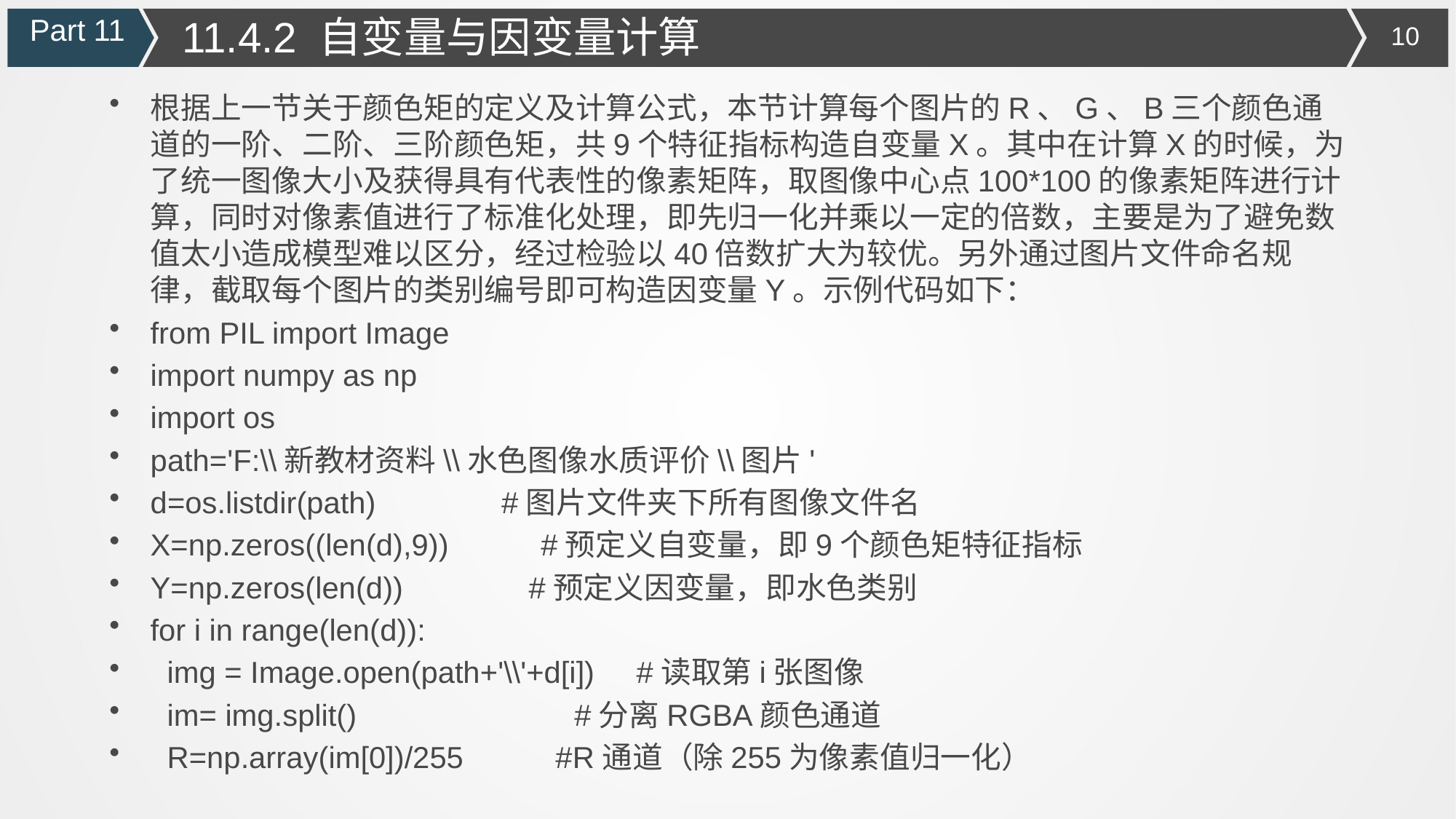

11.4.2 自变量与因变量计算
Part 11
根据上一节关于颜色矩的定义及计算公式，本节计算每个图片的R、G、B三个颜色通道的一阶、二阶、三阶颜色矩，共9个特征指标构造自变量X。其中在计算X的时候，为了统一图像大小及获得具有代表性的像素矩阵，取图像中心点100*100的像素矩阵进行计算，同时对像素值进行了标准化处理，即先归一化并乘以一定的倍数，主要是为了避免数值太小造成模型难以区分，经过检验以40倍数扩大为较优。另外通过图片文件命名规律，截取每个图片的类别编号即可构造因变量Y。示例代码如下：
from PIL import Image
import numpy as np
import os
path='F:\\新教材资料\\水色图像水质评价\\图片'
d=os.listdir(path)               #图片文件夹下所有图像文件名
X=np.zeros((len(d),9))           #预定义自变量，即9个颜色矩特征指标
Y=np.zeros(len(d))               #预定义因变量，即水色类别
for i in range(len(d)):
  img = Image.open(path+'\\'+d[i])     #读取第i张图像
  im= img.split()                          #分离RGBA颜色通道
  R=np.array(im[0])/255           #R通道（除255为像素值归一化）